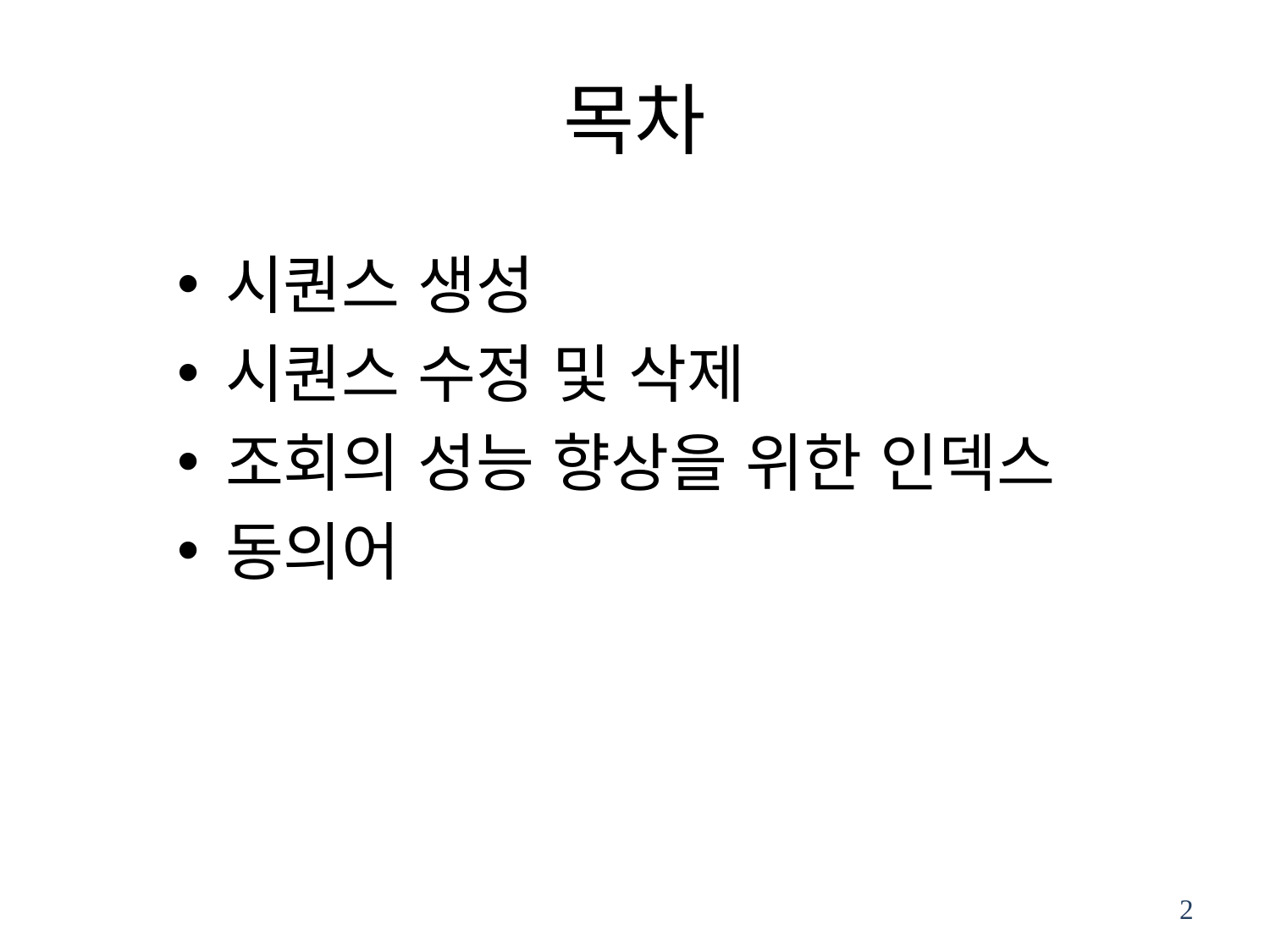

# 목차
시퀀스 생성
시퀀스 수정 및 삭제
조회의 성능 향상을 위한 인덱스
동의어

2